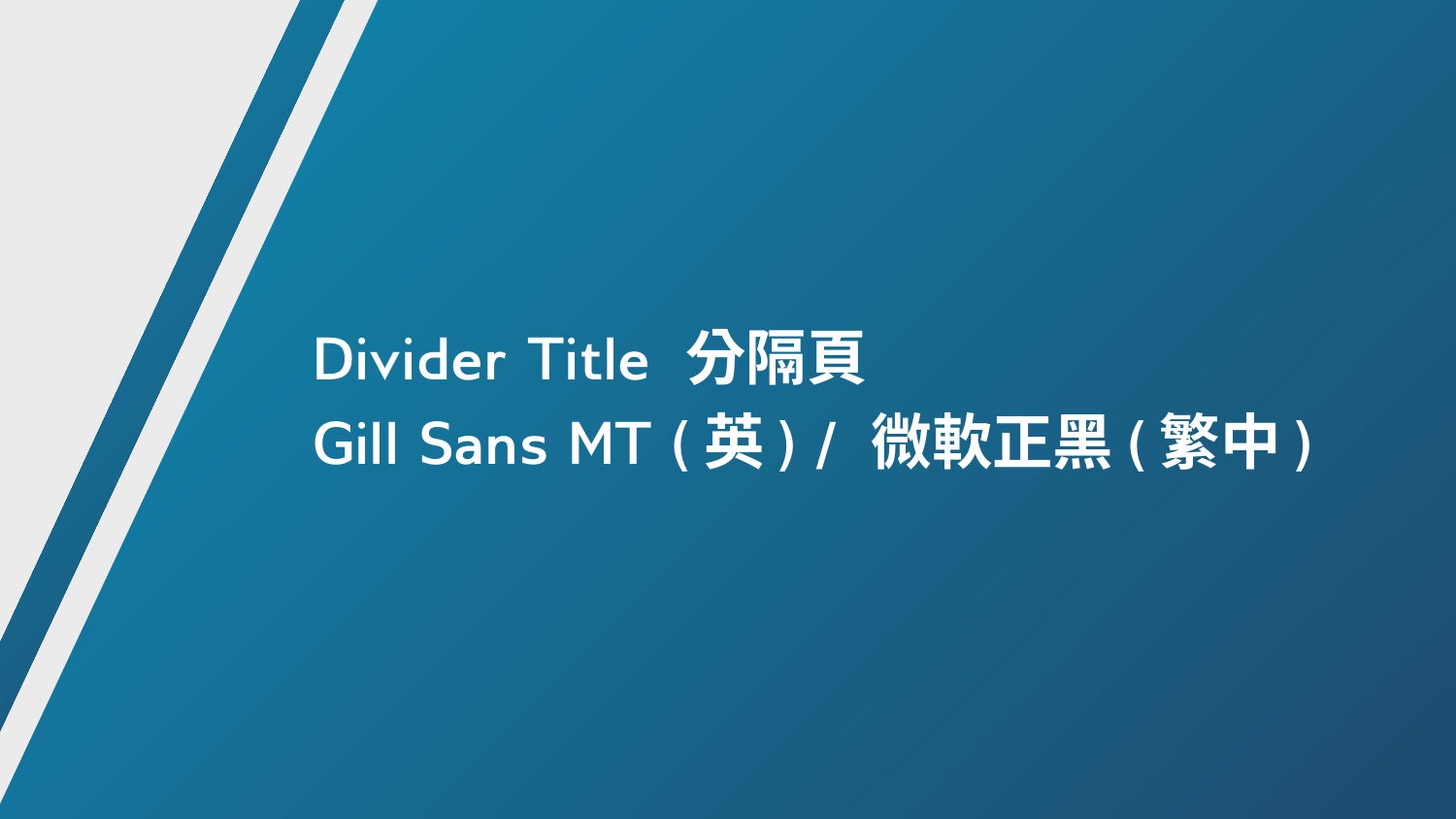

Divider Title 分隔頁
Gill Sans MT (英) / 微軟正黑(繁中)